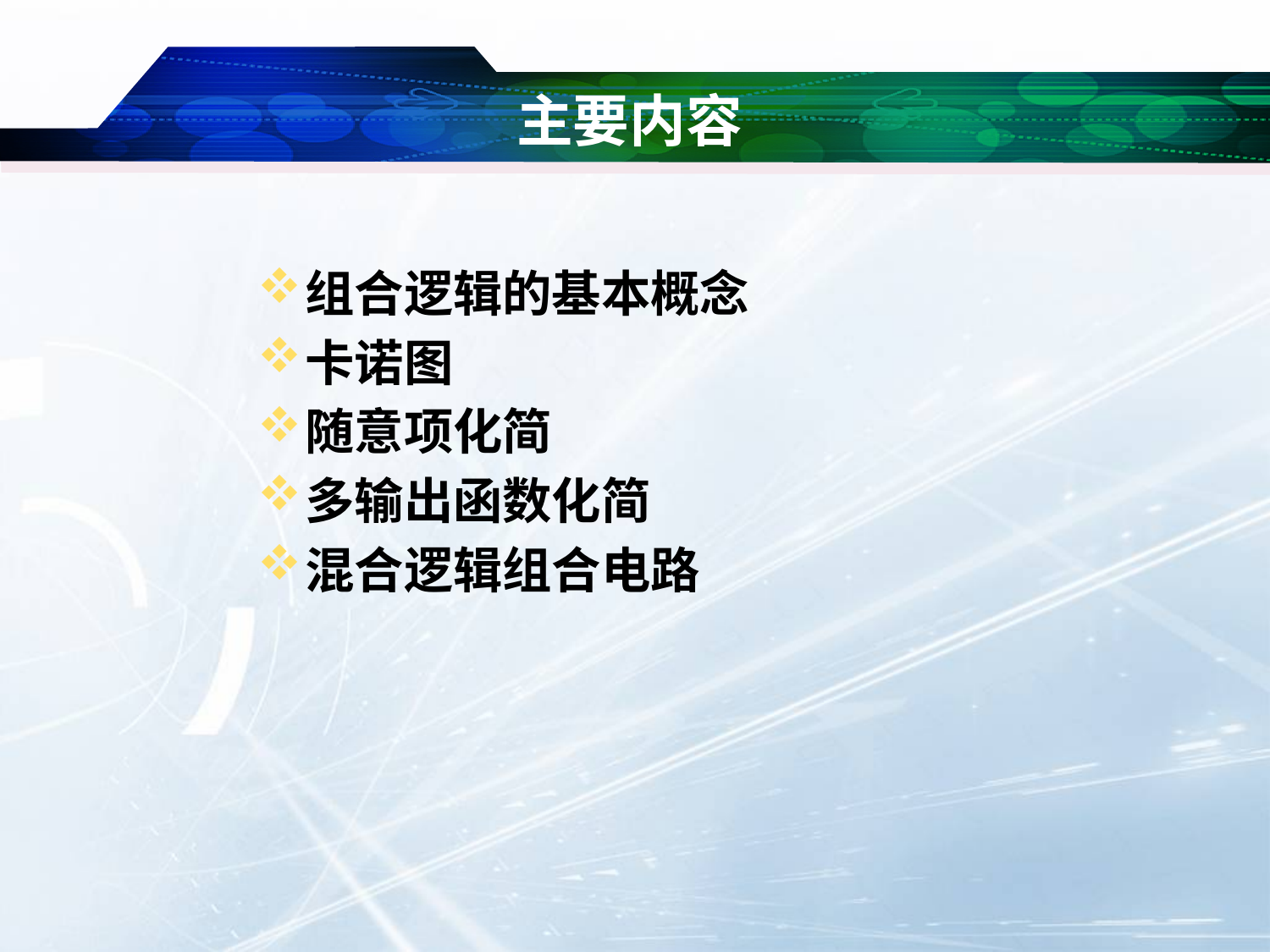

# 主要内容
组合逻辑的基本概念
卡诺图
随意项化简
多输出函数化简
混合逻辑组合电路